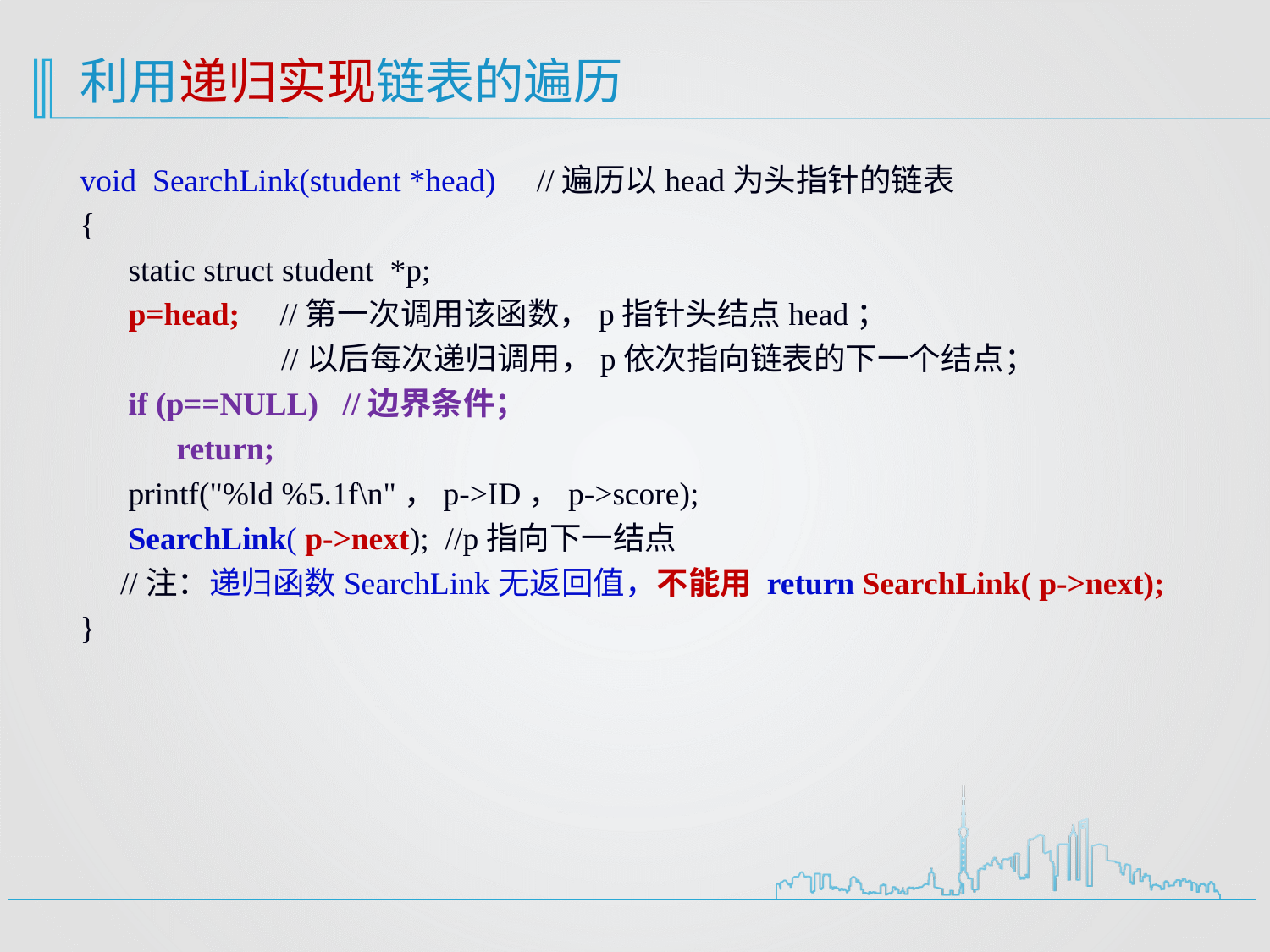

# 利用递归实现链表的遍历
void  SearchLink(student *head)     //遍历以head为头指针的链表
{
      static struct student  *p;
      p=head;     //第一次调用该函数，p指针头结点head；
                         //以后每次递归调用，p依次指向链表的下一个结点；
      if (p==NULL)   //边界条件；
            return;
      printf("%ld %5.1f\n"，p->ID，p->score);
      SearchLink( p->next);  //p指向下一结点
     //注：递归函数SearchLink无返回值，不能用 return SearchLink( p->next);
}